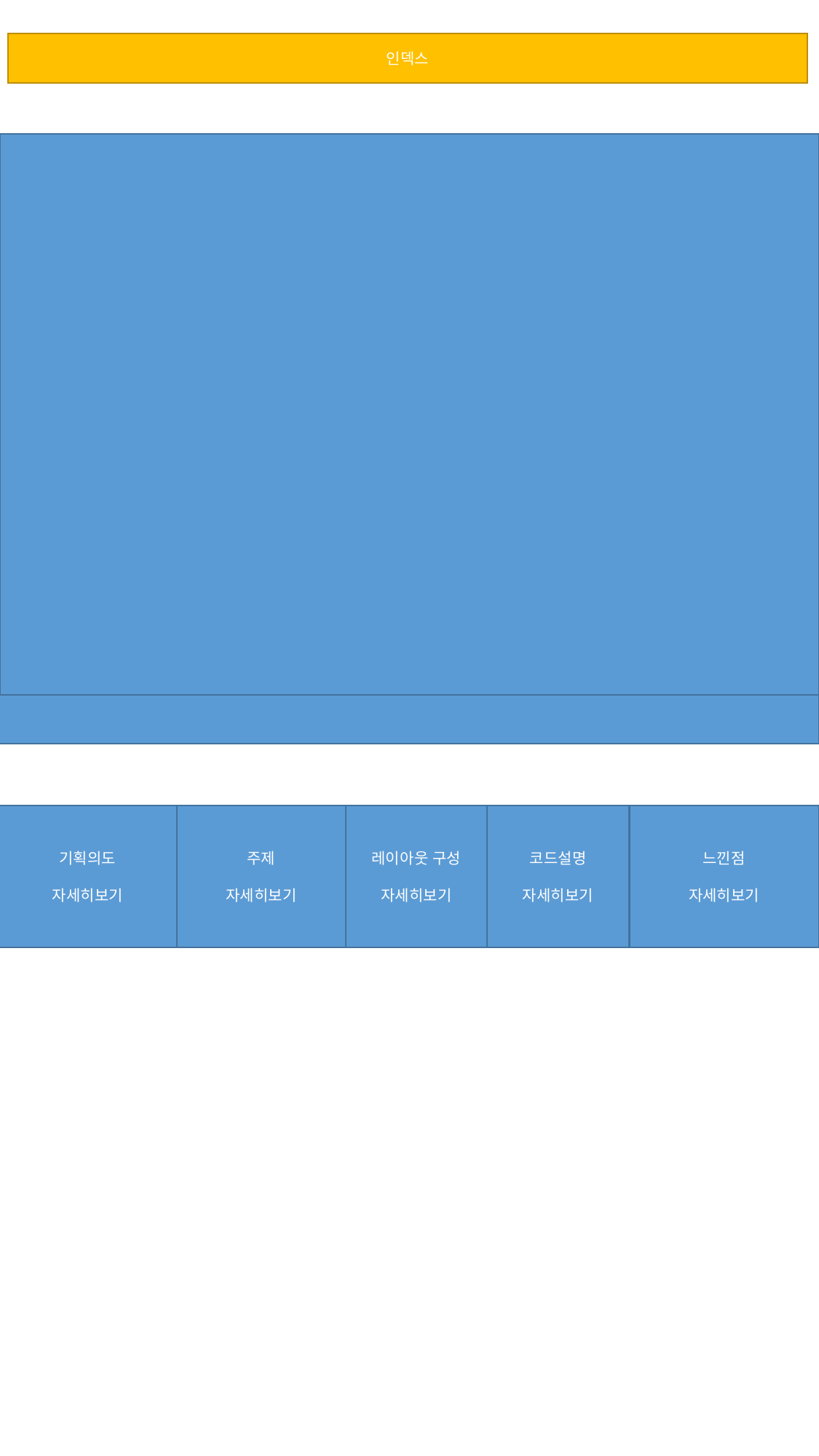

인덱스

레이아웃 구성

자세히보기
코드설명

자세히보기
느낀점

자세히보기
기획의도

자세히보기
주제

자세히보기